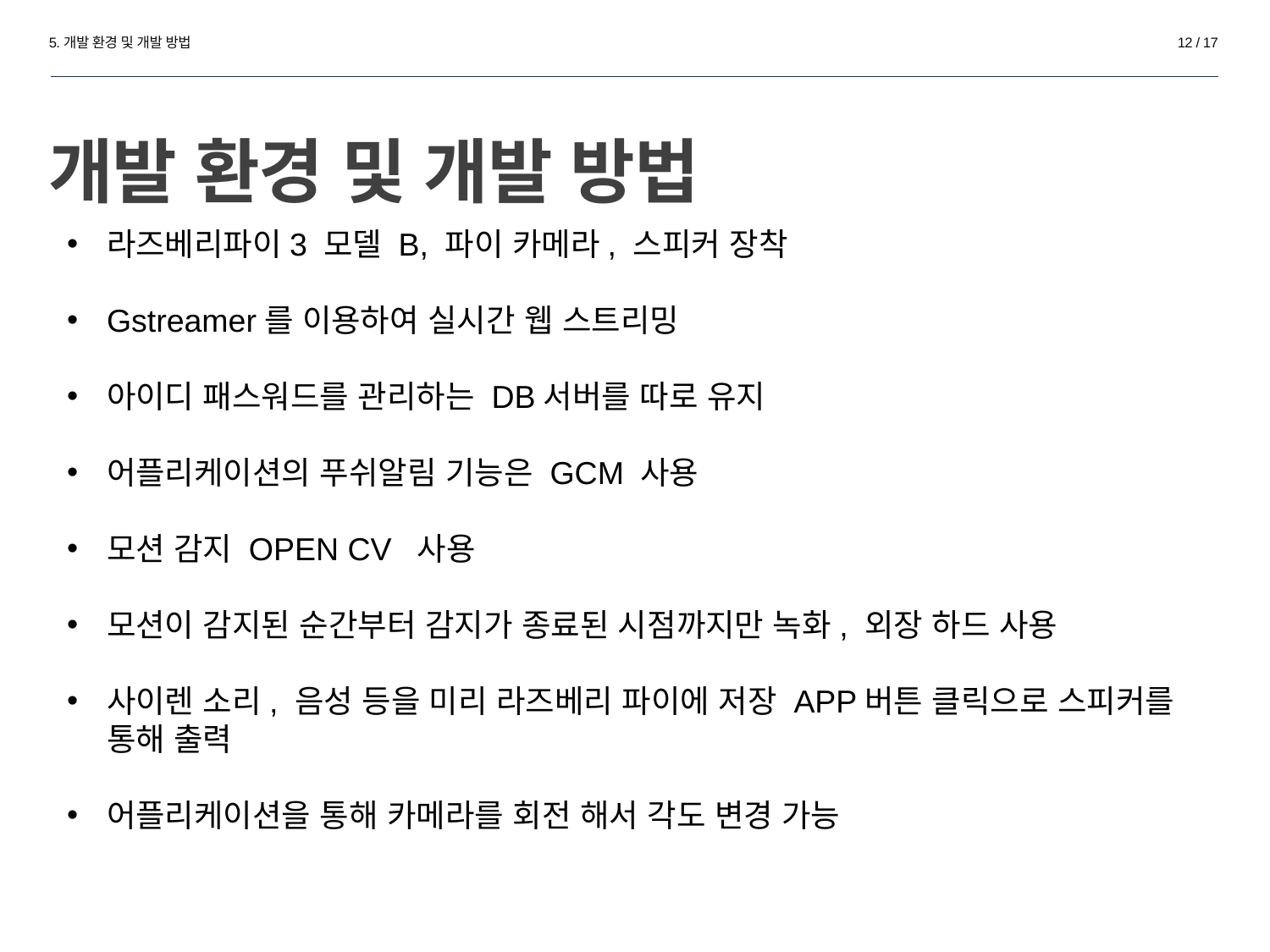

5.개발 환경 및 개발 방법
12 / 17
# 개발 환경 및 개발 방법
라즈베리파이3 모델 B, 파이 카메라, 스피커 장착

Gstreamer를 이용하여 실시간 웹 스트리밍

아이디 패스워드를 관리하는 DB서버를 따로 유지

어플리케이션의 푸쉬알림 기능은 GCM 사용

모션 감지 OPEN CV  사용

모션이 감지된 순간부터 감지가 종료된 시점까지만 녹화, 외장 하드 사용

사이렌 소리, 음성 등을 미리 라즈베리 파이에 저장 APP버튼 클릭으로 스피커를 통해 출력

어플리케이션을 통해 카메라를 회전 해서 각도 변경 가능